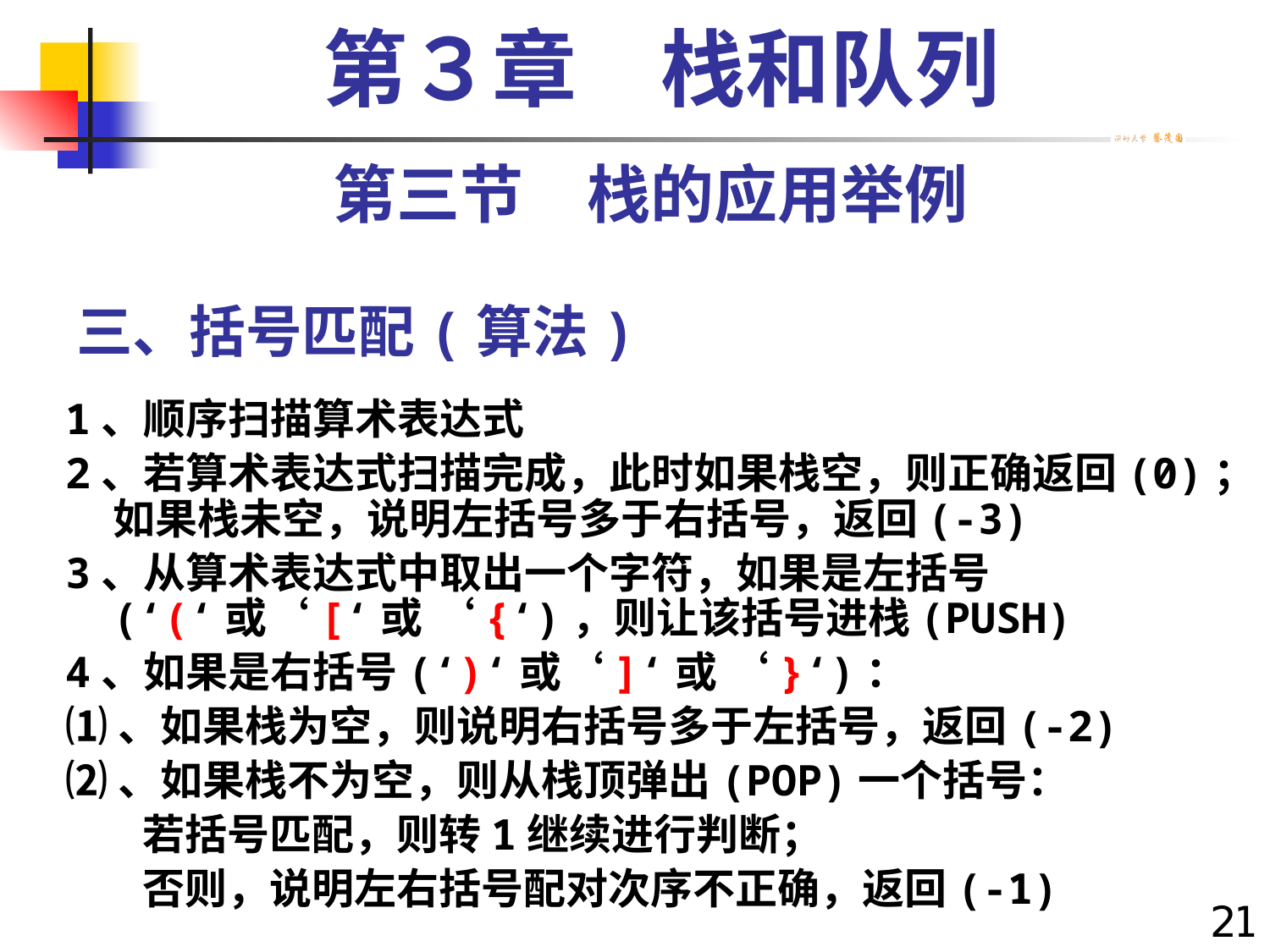

第３章　栈和队列
第三节　栈的应用举例
# 三、括号匹配(算法)
1、顺序扫描算术表达式
2、若算术表达式扫描完成，此时如果栈空，则正确返回(0)；如果栈未空，说明左括号多于右括号，返回(-3)
3、从算术表达式中取出一个字符，如果是左括号(‘(‘或‘[‘或 ‘{‘)，则让该括号进栈(PUSH)
4、如果是右括号(‘)‘或‘]‘或 ‘}‘)：
⑴、如果栈为空，则说明右括号多于左括号，返回(-2)
⑵、如果栈不为空，则从栈顶弹出(POP)一个括号：
	  若括号匹配，则转1继续进行判断；
	  否则，说明左右括号配对次序不正确，返回(-1)
21